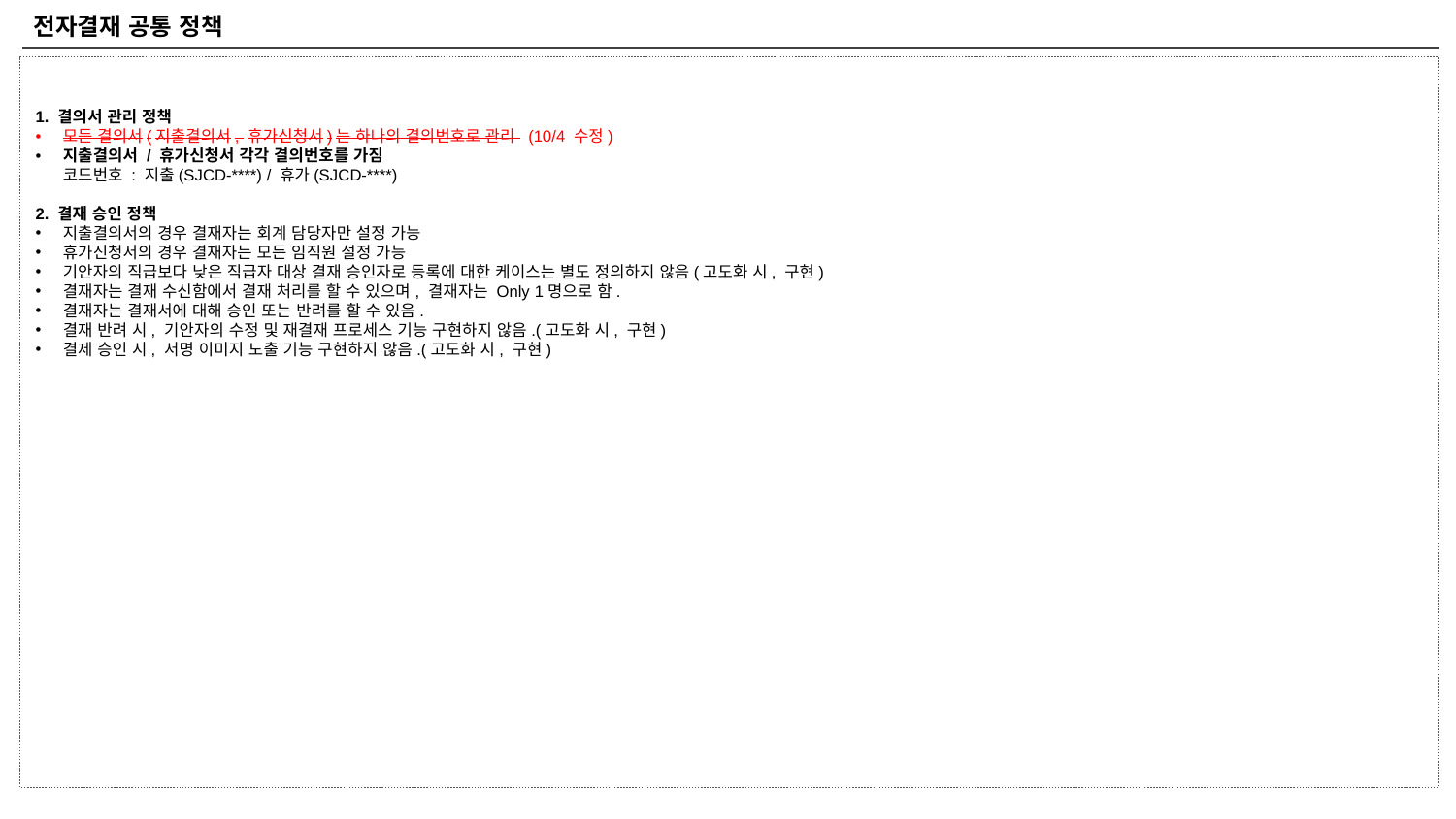

# 전자결재 공통 정책
1. 결의서 관리 정책
모든 결의서(지출결의서, 휴가신청서)는 하나의 결의번호로 관리  (10/4 수정)
지출결의서 / 휴가신청서 각각 결의번호를 가짐
코드번호 : 지출(SJCD-****) / 휴가(SJCD-****)

2. 결재 승인 정책
지출결의서의 경우 결재자는 회계 담당자만 설정 가능
휴가신청서의 경우 결재자는 모든 임직원 설정 가능
기안자의 직급보다 낮은 직급자 대상 결재 승인자로 등록에 대한 케이스는 별도 정의하지 않음(고도화 시, 구현)
결재자는 결재 수신함에서 결재 처리를 할 수 있으며, 결재자는 Only 1명으로 함.
결재자는 결재서에 대해 승인 또는 반려를 할 수 있음.
결재 반려 시, 기안자의 수정 및 재결재 프로세스 기능 구현하지 않음.(고도화 시, 구현)
결제 승인 시, 서명 이미지 노출 기능 구현하지 않음.(고도화 시, 구현)